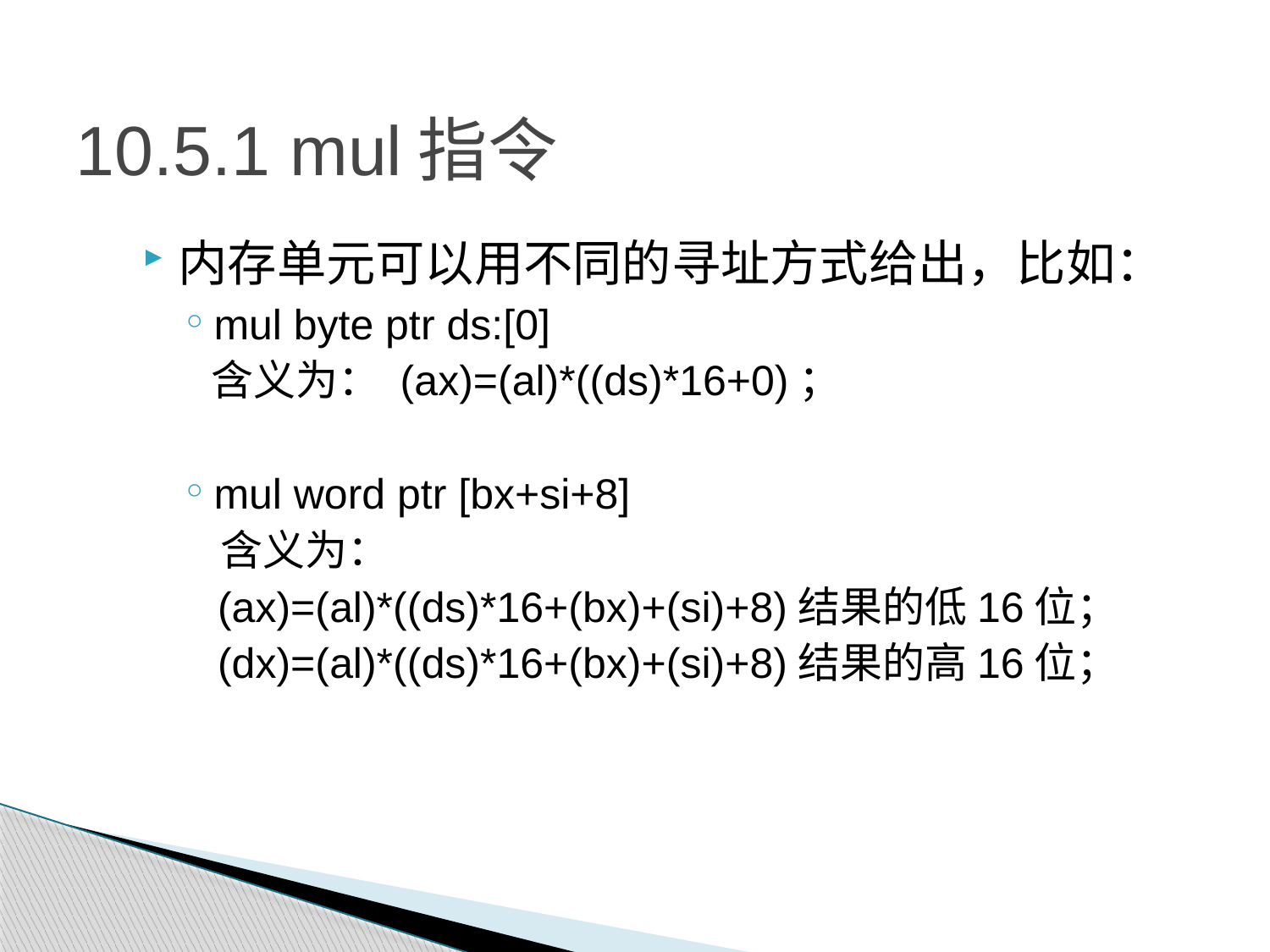

# 10.5.1 mul指令
内存单元可以用不同的寻址方式给出，比如：
mul byte ptr ds:[0]
  含义为： (ax)=(al)*((ds)*16+0)；

mul word ptr [bx+si+8]
   含义为：
   (ax)=(al)*((ds)*16+(bx)+(si)+8)结果的低16位；
   (dx)=(al)*((ds)*16+(bx)+(si)+8)结果的高16位；